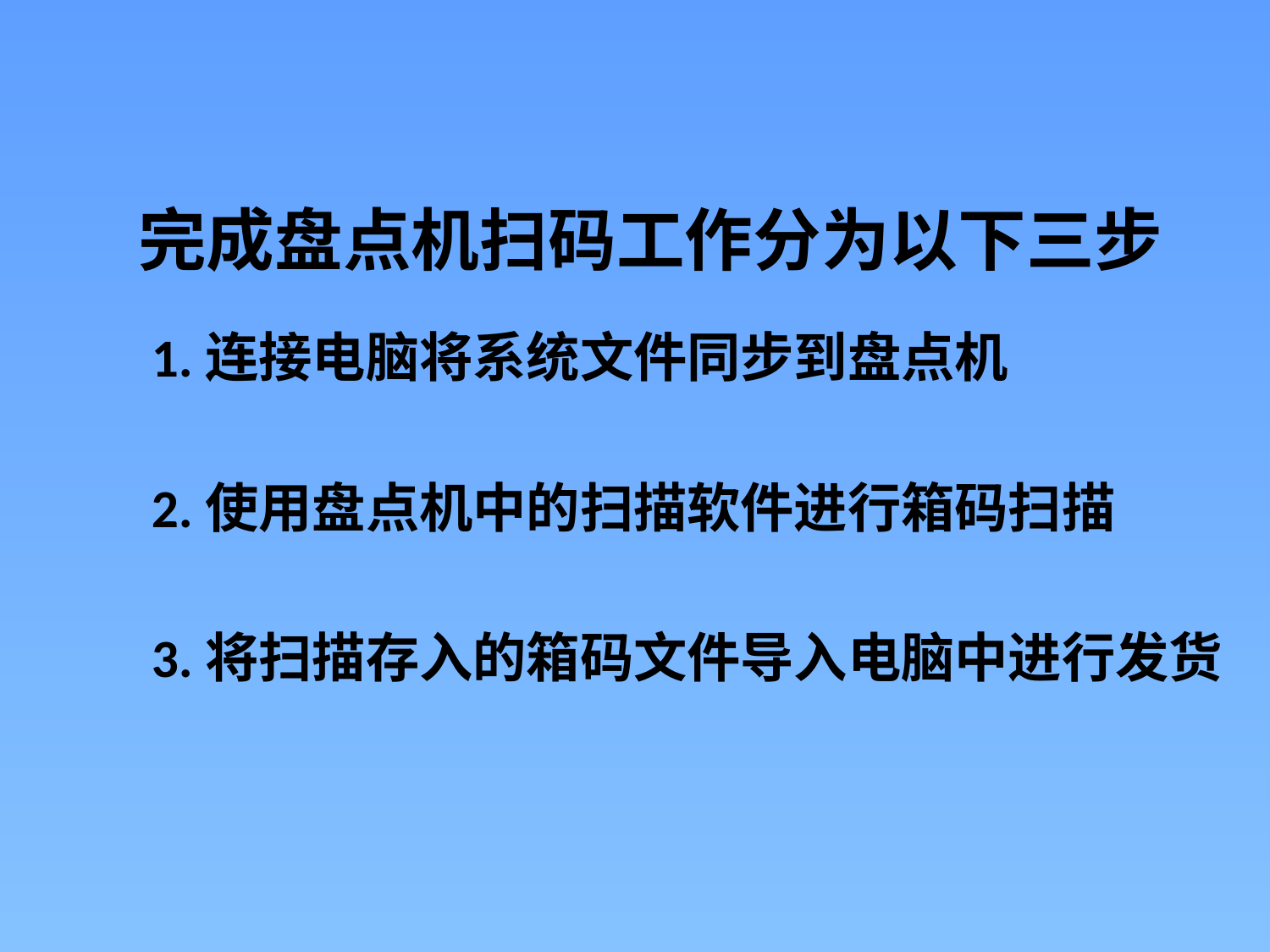

# 完成盘点机扫码工作分为以下三步
1.连接电脑将系统文件同步到盘点机

2.使用盘点机中的扫描软件进行箱码扫描

3.将扫描存入的箱码文件导入电脑中进行发货